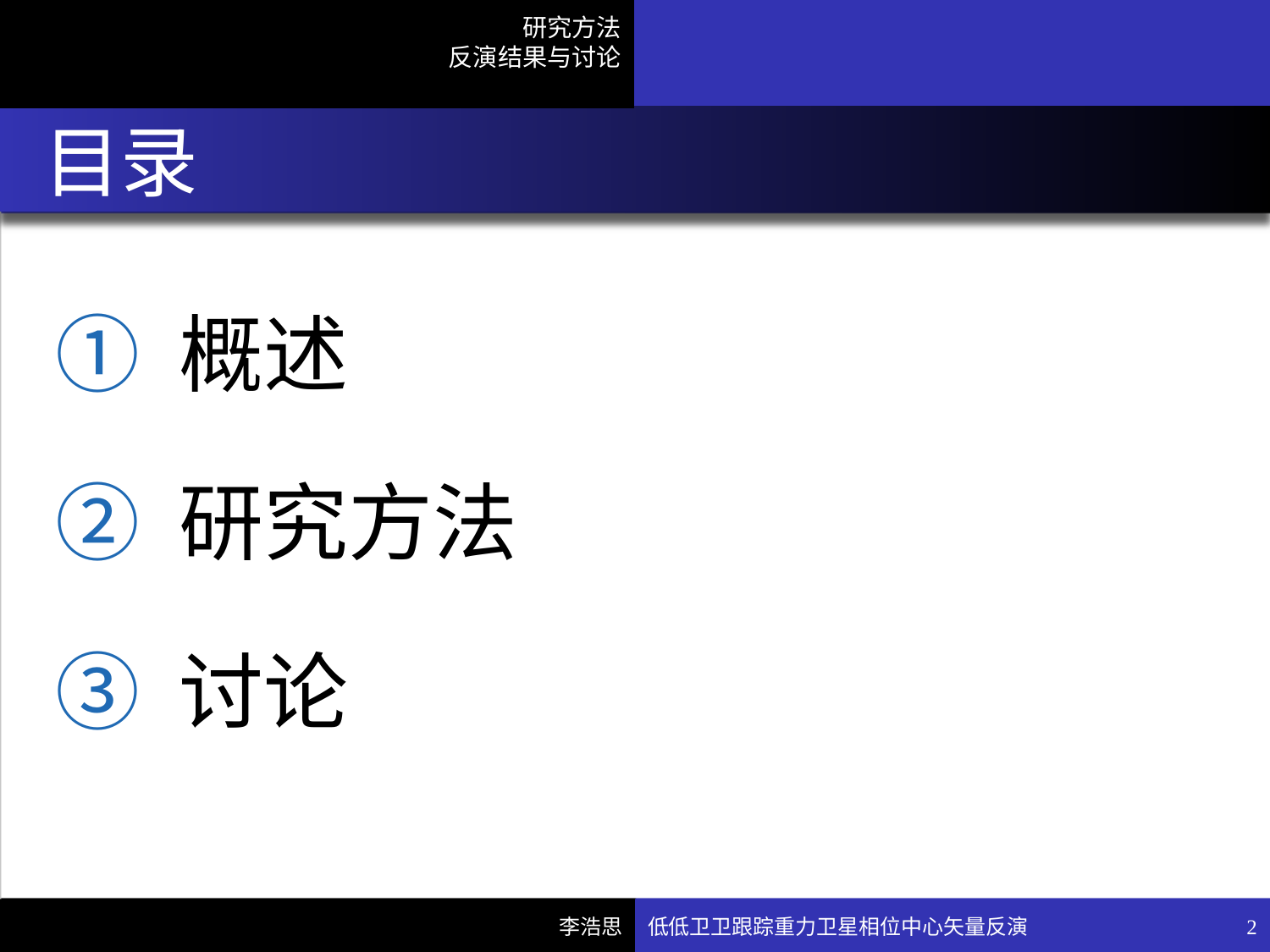

# 目录
① 概述
② 研究方法
③ 讨论

低低卫卫跟踪重力卫星相位中心矢量反演
2